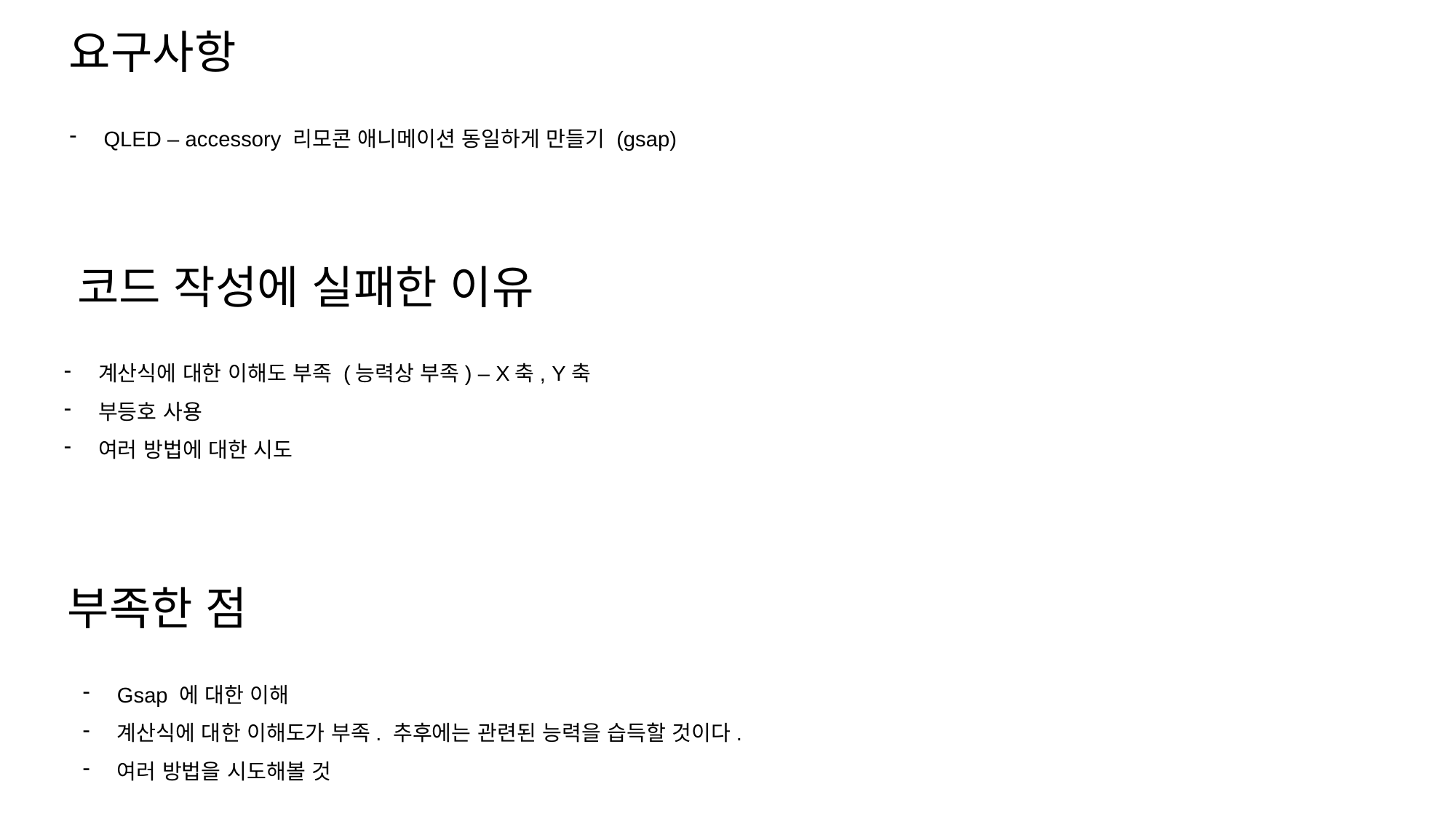

요구사항
QLED – accessory 리모콘 애니메이션 동일하게 만들기 (gsap)
코드 작성에 실패한 이유
계산식에 대한 이해도 부족 (능력상 부족) – X축, Y축
부등호 사용
여러 방법에 대한 시도
부족한 점
Gsap 에 대한 이해
계산식에 대한 이해도가 부족. 추후에는 관련된 능력을 습득할 것이다.
여러 방법을 시도해볼 것